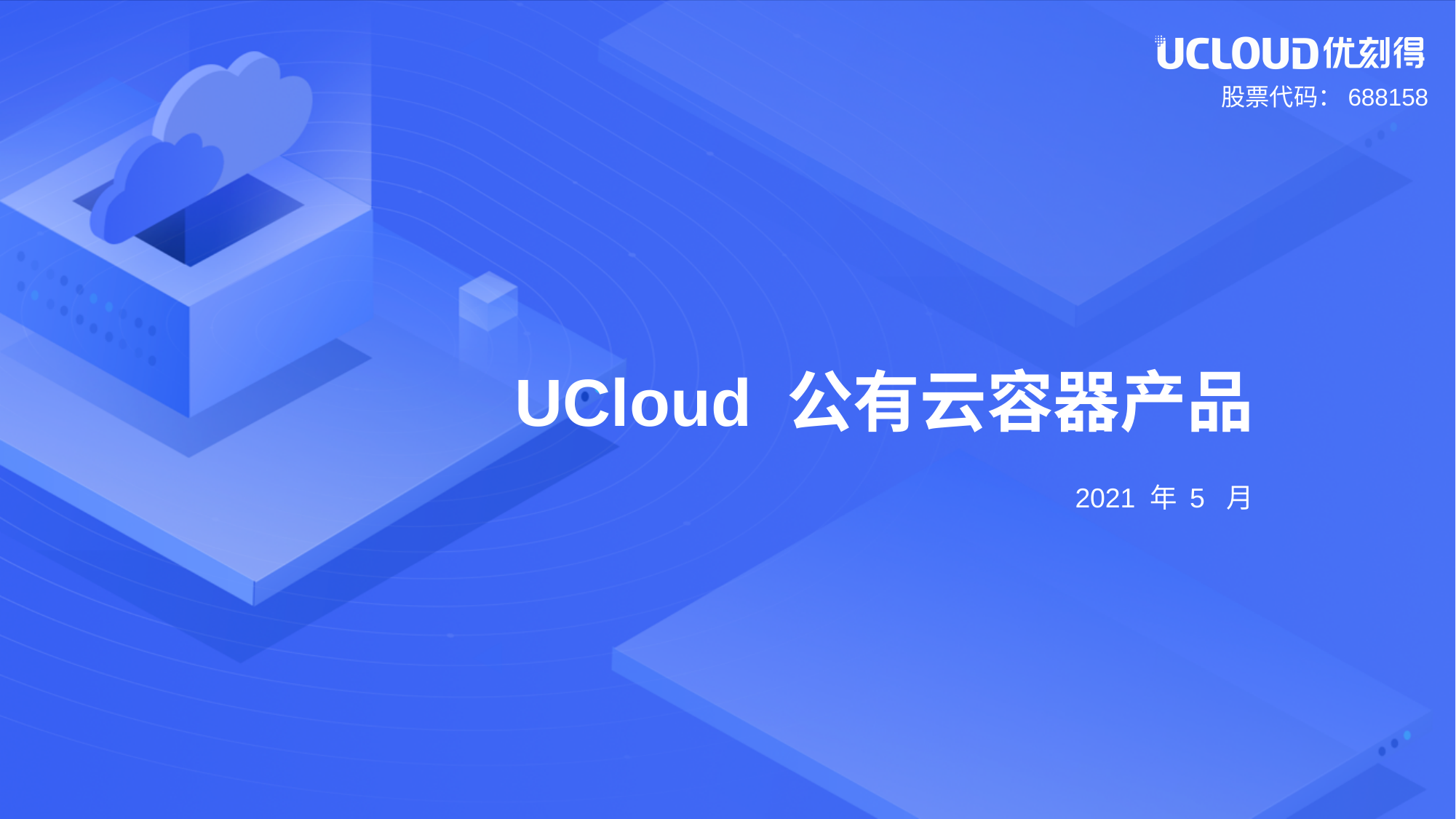

股票代码：688158
# UCloud 公有云容器产品
2021 年 5  月